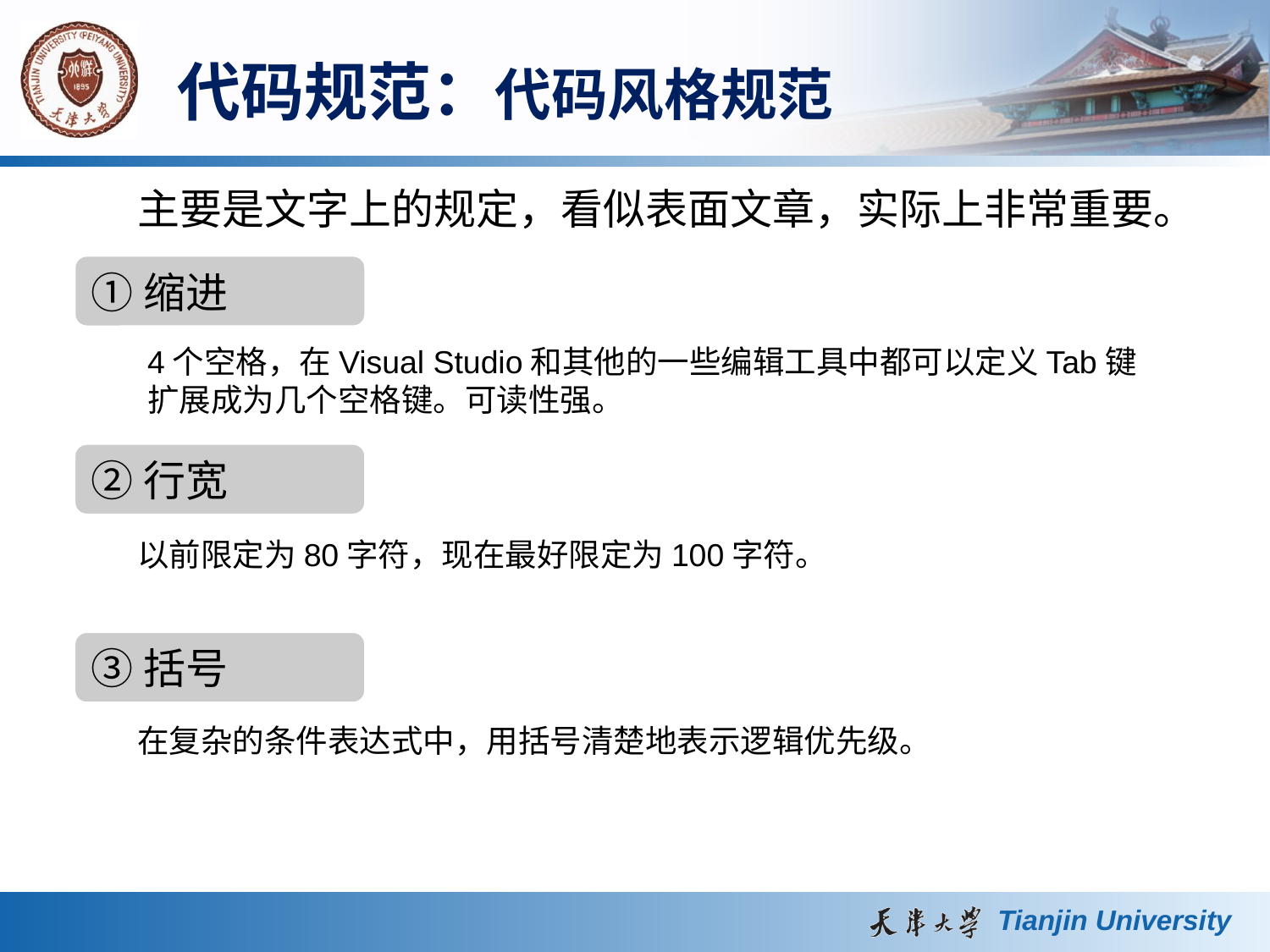

代码规范：代码风格规范
主要是文字上的规定，看似表面文章，实际上非常重要。
①缩进
4个空格，在Visual Studio和其他的一些编辑工具中都可以定义Tab键扩展成为几个空格键。可读性强。
②行宽
以前限定为80字符，现在最好限定为100字符。
③括号
在复杂的条件表达式中，用括号清楚地表示逻辑优先级。
6